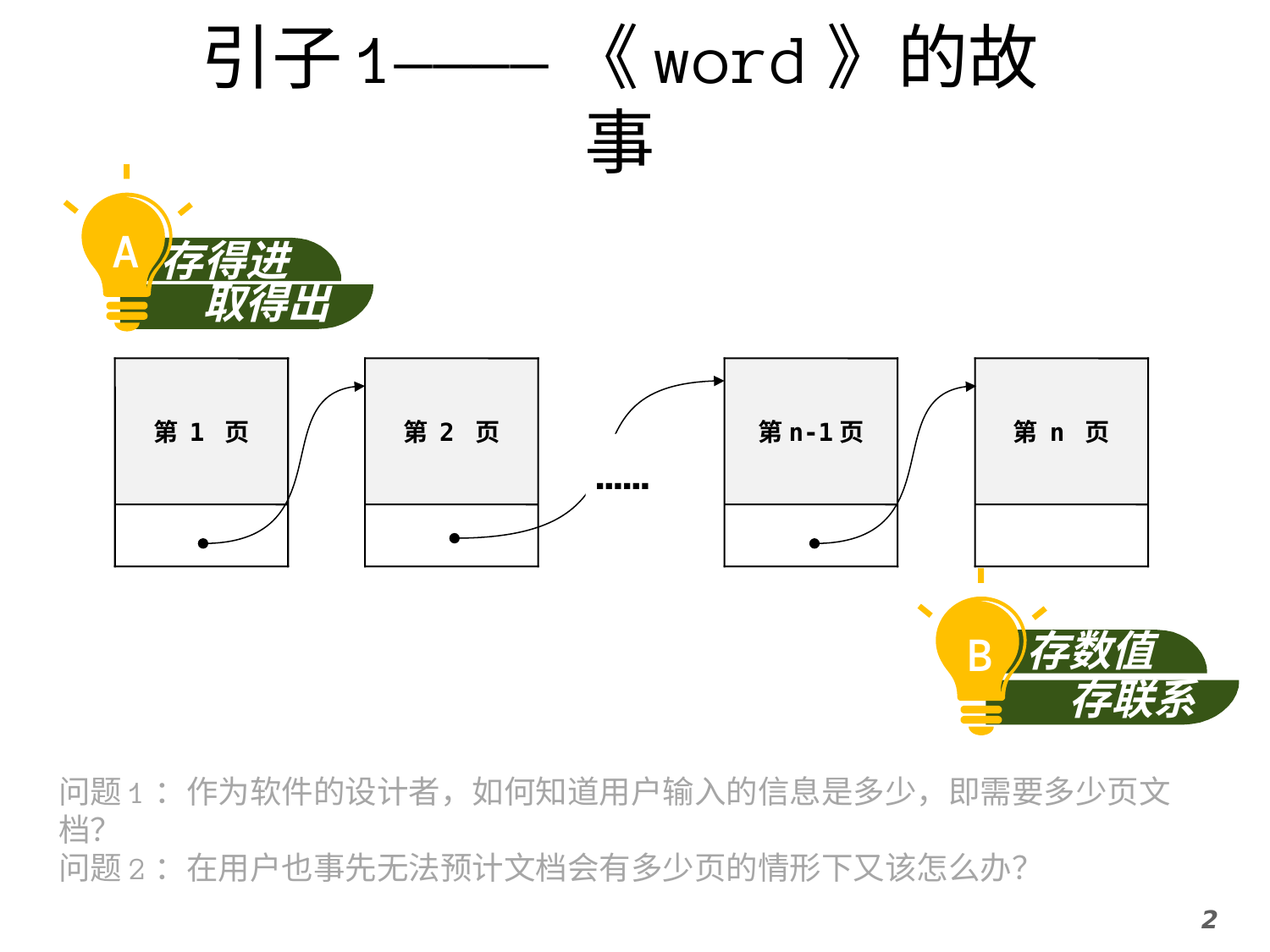

# 引子1————《word》的故事
A
存得进

取得出
第 1 页

第 2 页

第n-1页

第 n 页

……
B
存数值

存联系
问题1：作为软件的设计者，如何知道用户输入的信息是多少，即需要多少页文档？
问题2：在用户也事先无法预计文档会有多少页的情形下又该怎么办？
2